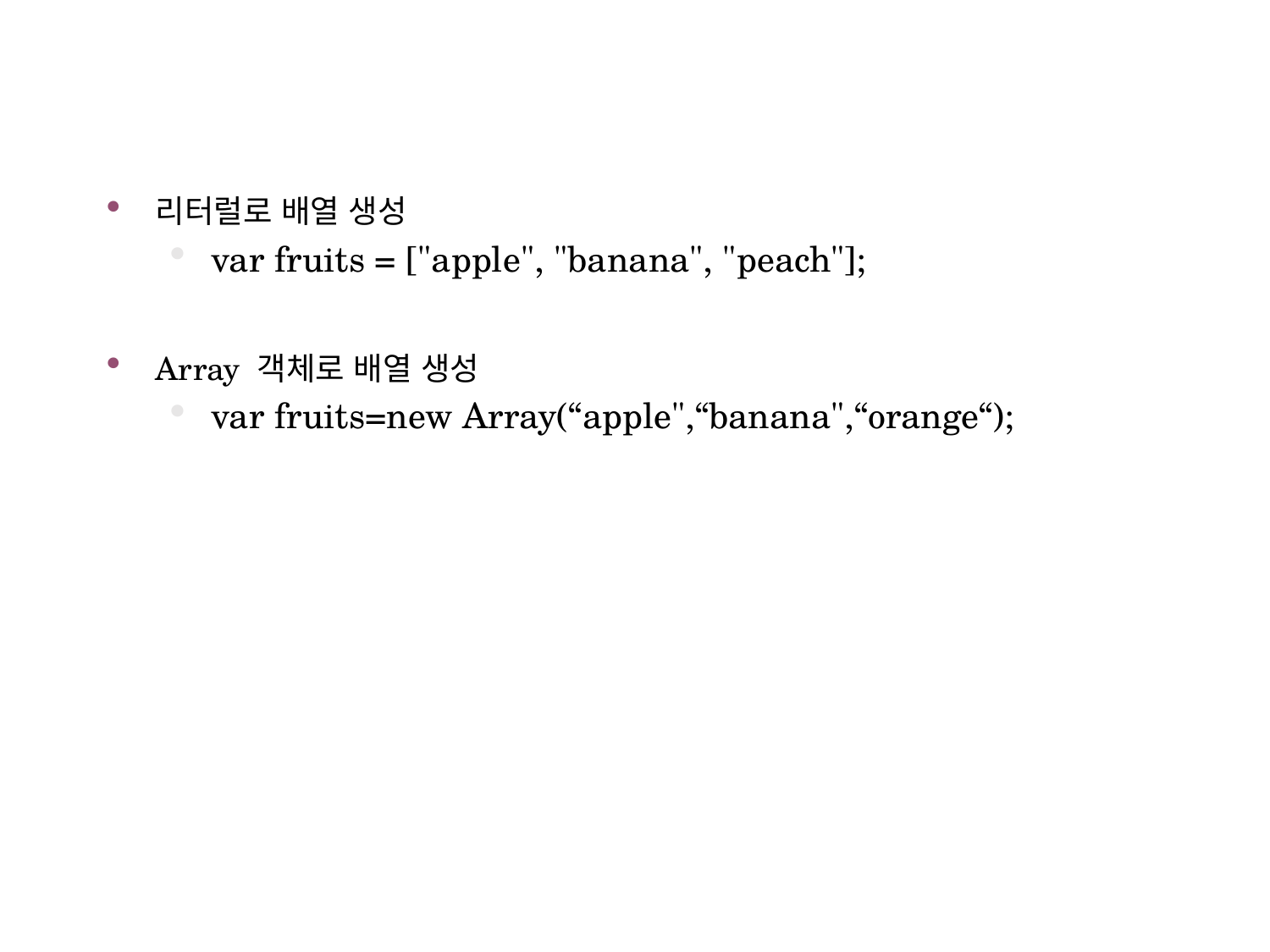

# 배열을 생성하는 2가지 방법
리터럴로 배열 생성
var fruits = ["apple", "banana", "peach"];

Array 객체로 배열 생성
var fruits=new Array(“apple",“banana",“orange“);